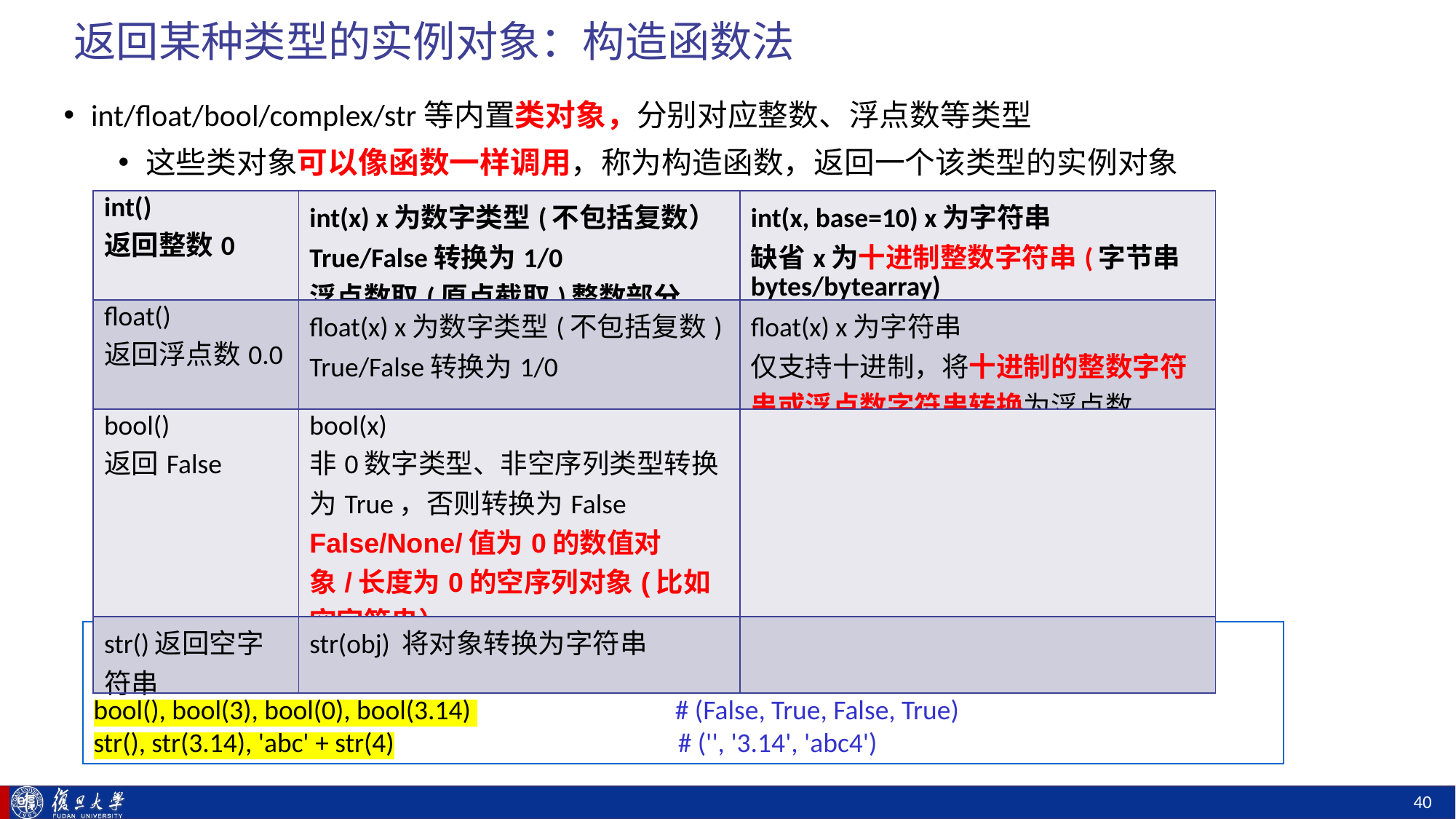

# 返回某种类型的实例对象：构造函数法
int/float/bool/complex/str等内置类对象，分别对应整数、浮点数等类型
这些类对象可以像函数一样调用，称为构造函数，返回一个该类型的实例对象

| int() 返回整数0 | int(x) x为数字类型(不包括复数） True/False转换为1/0 浮点数取(原点截取)整数部分 | int(x, base=10) x为字符串 缺省x为十进制整数字符串(字节串bytes/bytearray) |
| --- | --- | --- |
| float() 返回浮点数0.0 | float(x) x为数字类型(不包括复数) True/False转换为1/0 | float(x) x为字符串 仅支持十进制，将十进制的整数字符串或浮点数字符串转换为浮点数 |
| bool() 返回False | bool(x) 非0数字类型、非空序列类型转换为True，否则转换为False False/None/值为0的数值对象/长度为0的空序列对象(比如空字符串） |  |
| str()返回空字符串 | str(obj) 将对象转换为字符串 |  |
int(), int(3.14), int('314'), int('ff',16)                               # (0, 3, 314, 255)
float(), float(3), float('-3'), float('3.14'), float('10e2')   # (0.0, 3.0, -3.0, 3.14, 1000.0)
bool(), bool(3), bool(0), bool(3.14)                                 # (False, True, False, True)
str(), str(3.14), 'abc' + str(4)                                              # ('', '3.14', 'abc4')